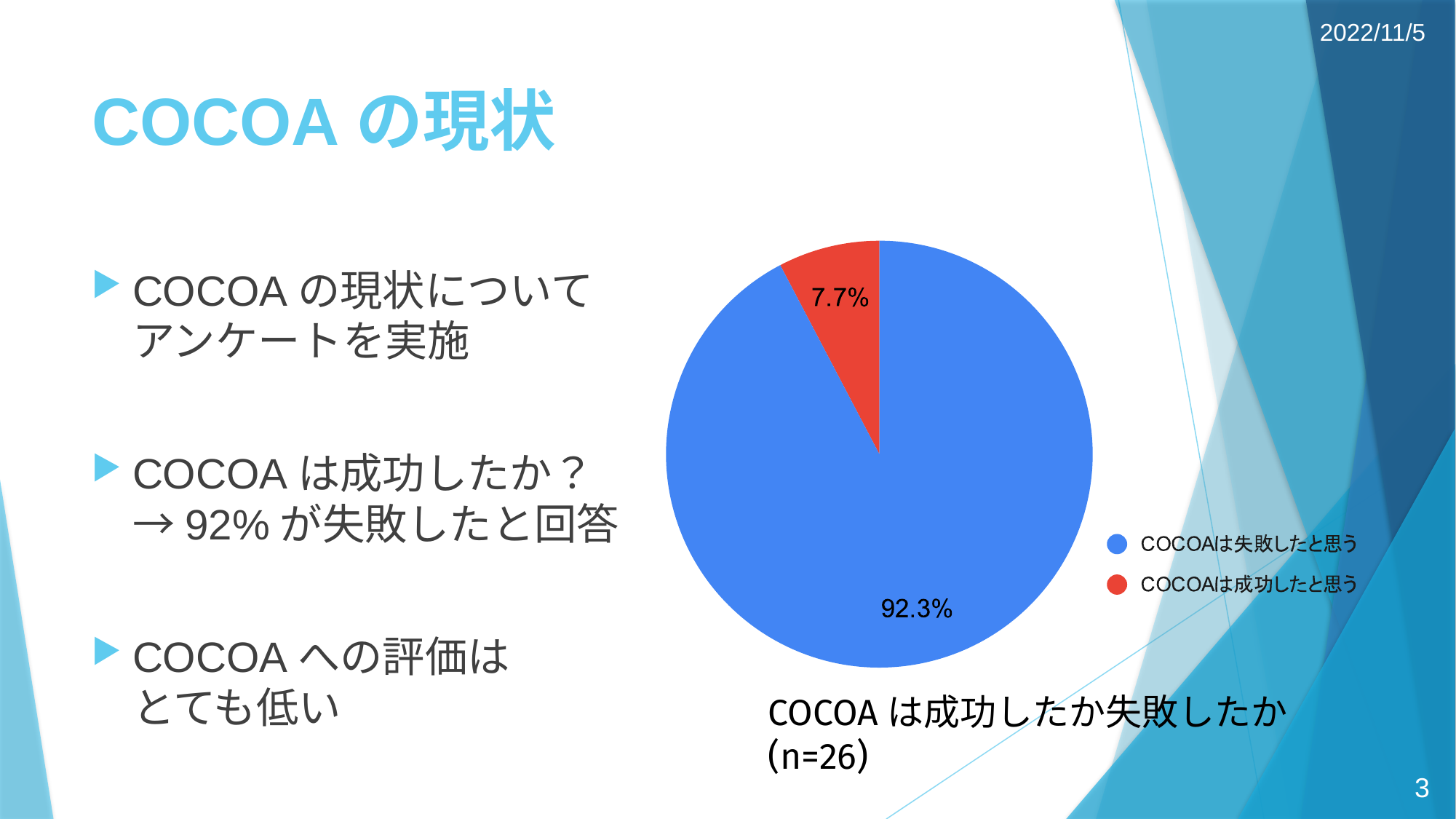

2022/11/5
# COCOAの現状

COCOAの現状について
アンケートを実施

COCOAは成功したか？
→92%が失敗したと回答

COCOAへの評価は
とても低い

COCOAは成功したか失敗したか(n=26)
3